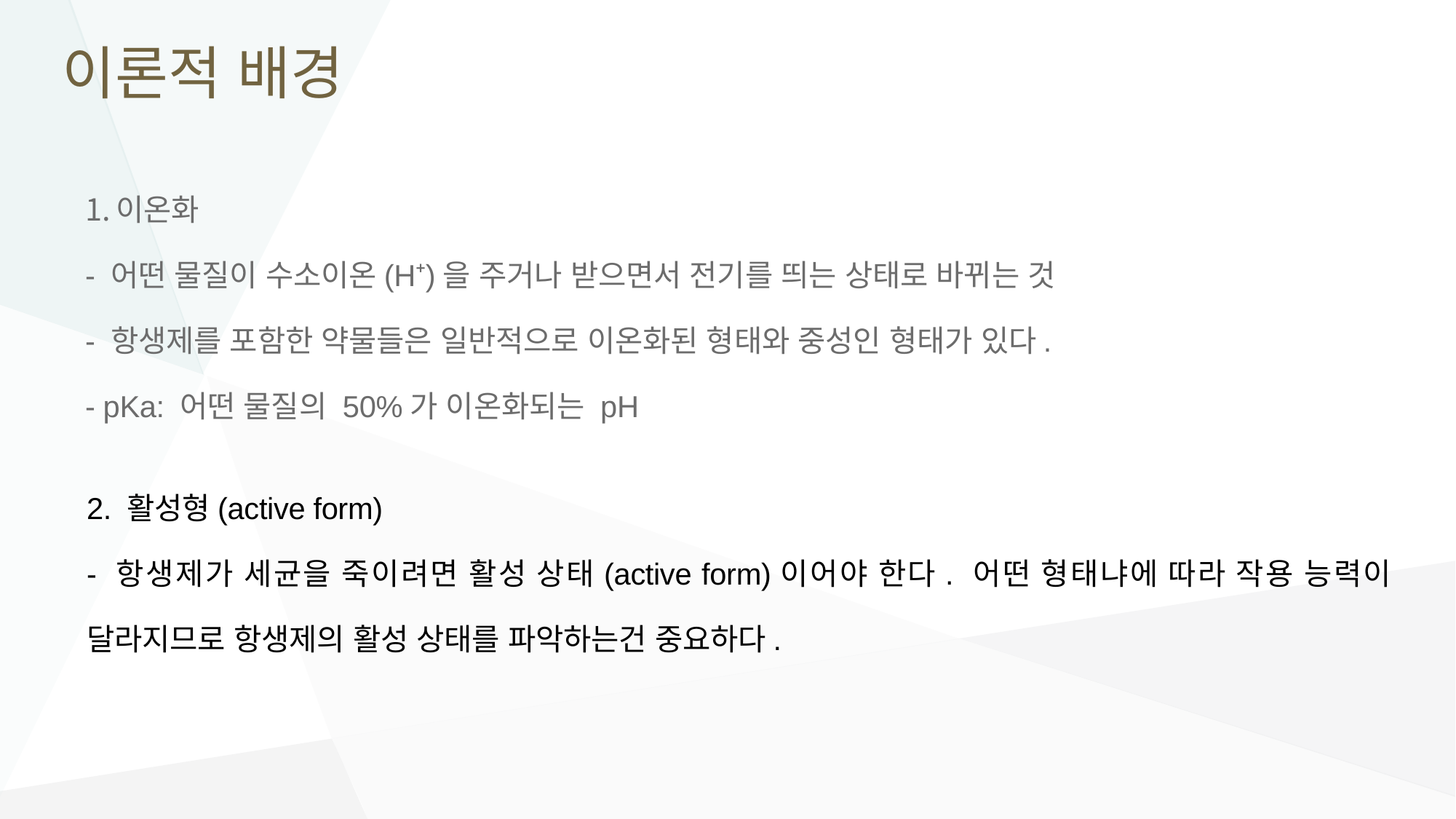

# 이론적 배경
이온화
- 어떤 물질이 수소이온(H⁺)을 주거나 받으면서 전기를 띄는 상태로 바뀌는 것
- 항생제를 포함한 약물들은 일반적으로 이온화된 형태와 중성인 형태가 있다.
- pKa: 어떤 물질의 50%가 이온화되는 pH
2. 활성형(active form)
- 항생제가 세균을 죽이려면 활성 상태(active form)이어야 한다. 어떤 형태냐에 따라 작용 능력이 달라지므로 항생제의 활성 상태를 파악하는건 중요하다.